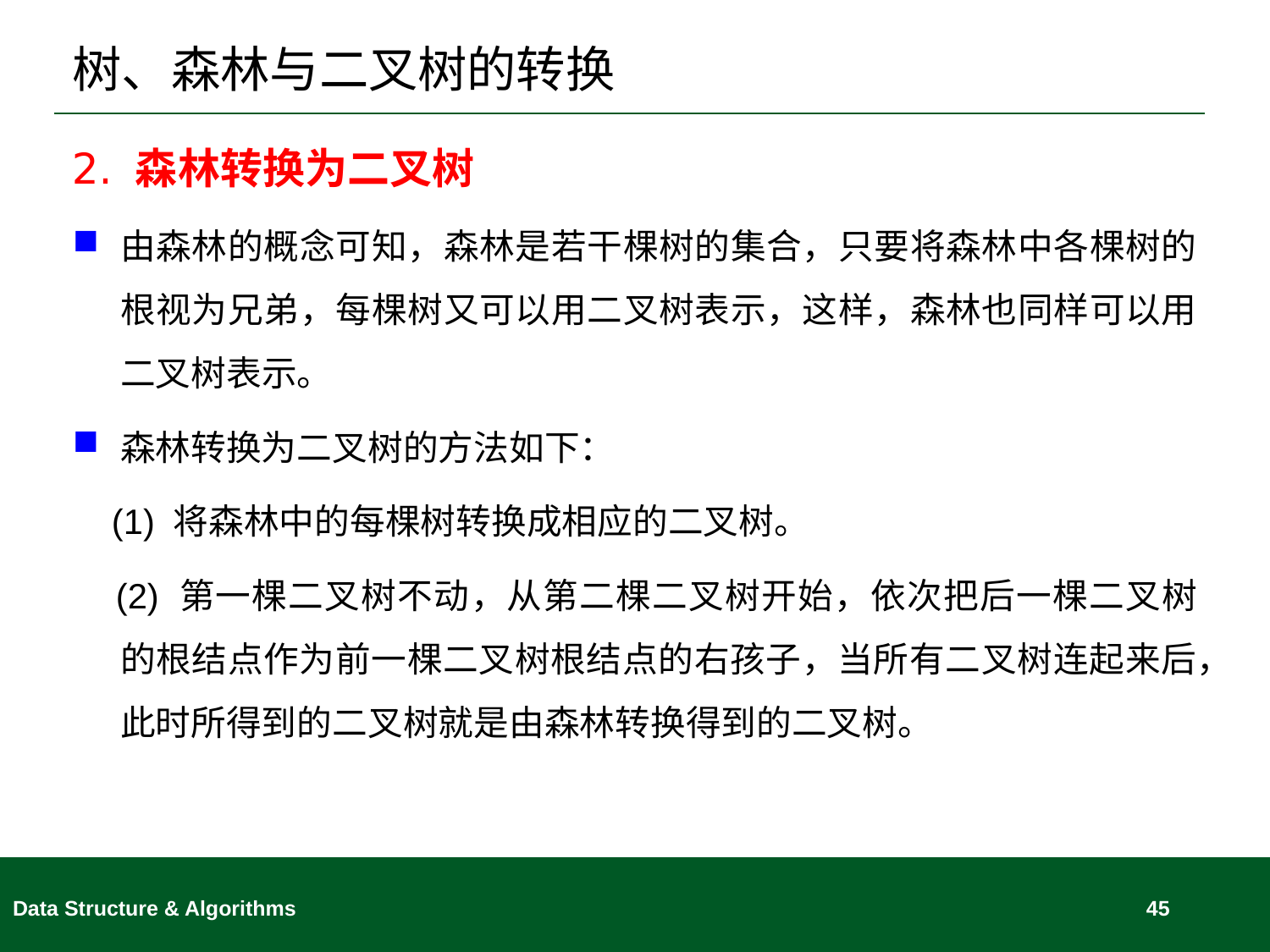

# 树、森林与二叉树的转换
2. 森林转换为二叉树
由森林的概念可知，森林是若干棵树的集合，只要将森林中各棵树的根视为兄弟，每棵树又可以用二叉树表示，这样，森林也同样可以用二叉树表示。
森林转换为二叉树的方法如下：
    (1) 将森林中的每棵树转换成相应的二叉树。
    (2) 第一棵二叉树不动，从第二棵二叉树开始，依次把后一棵二叉树的根结点作为前一棵二叉树根结点的右孩子，当所有二叉树连起来后，此时所得到的二叉树就是由森林转换得到的二叉树。

Data Structure & Algorithms
45